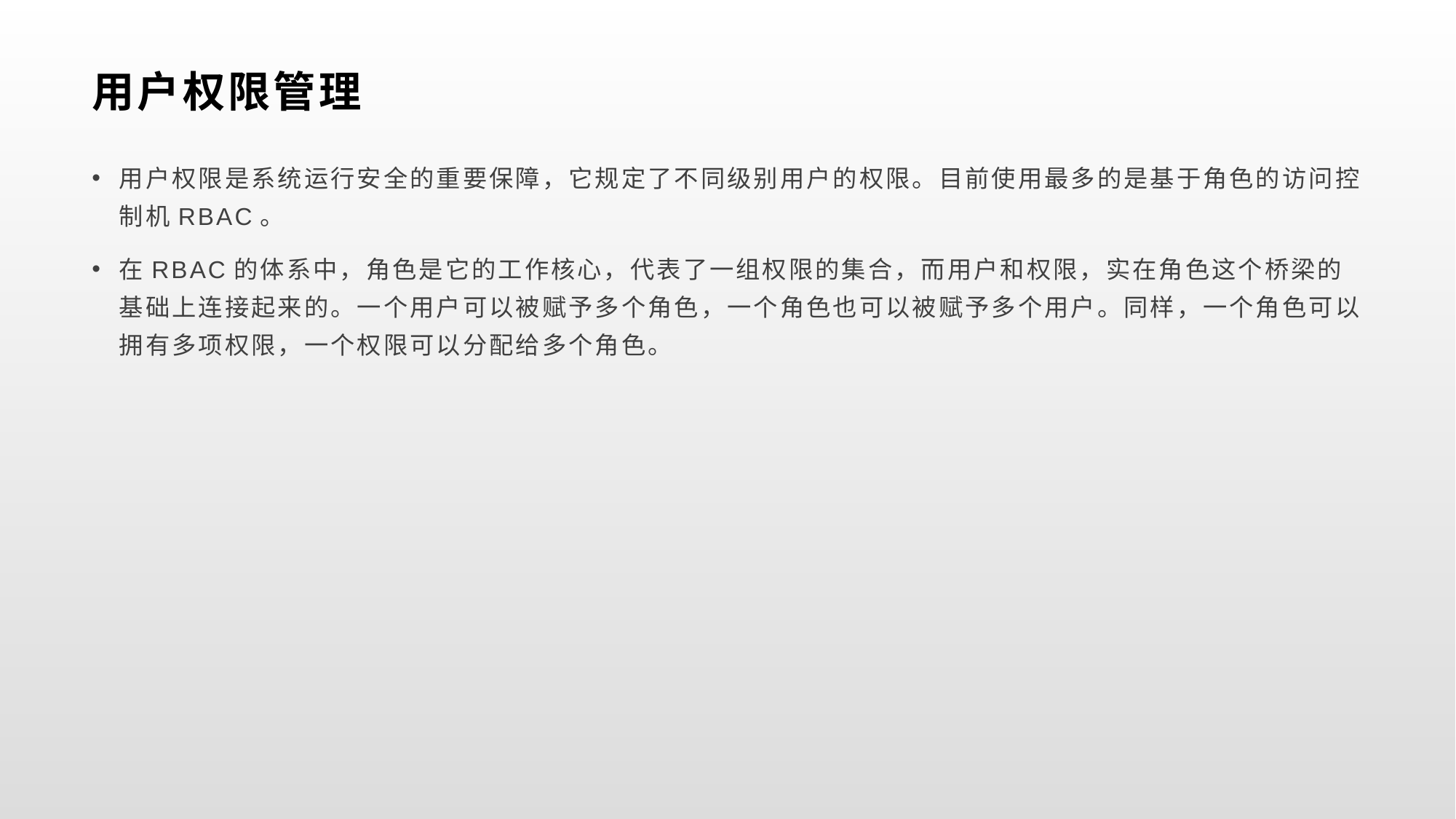

# 用户权限管理
用户权限是系统运行安全的重要保障，它规定了不同级别用户的权限。目前使用最多的是基于角色的访问控制机RBAC。
在RBAC的体系中，角色是它的工作核心，代表了一组权限的集合，而用户和权限，实在角色这个桥梁的基础上连接起来的。一个用户可以被赋予多个角色，一个角色也可以被赋予多个用户。同样，一个角色可以拥有多项权限，一个权限可以分配给多个角色。